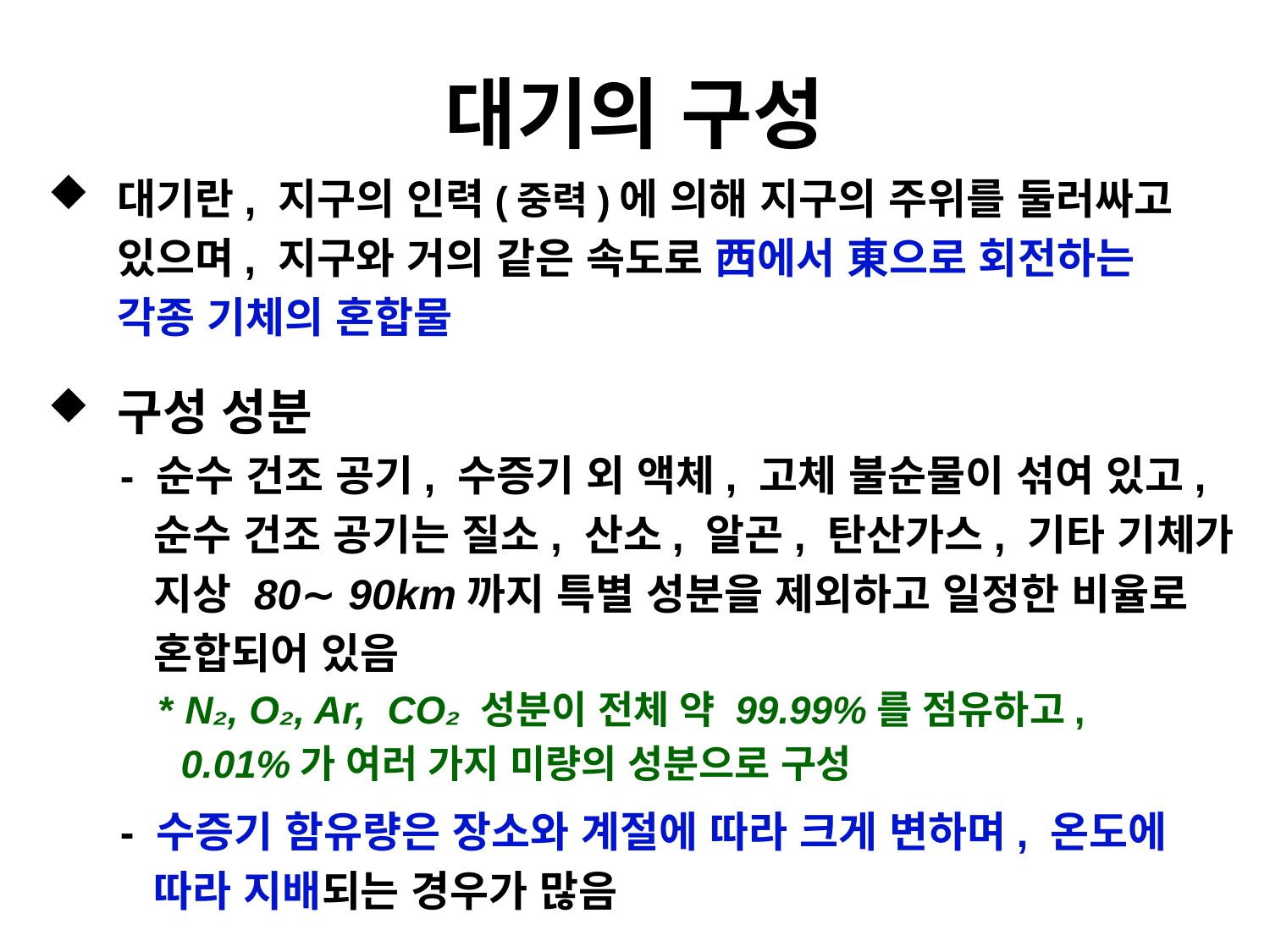

# 대기의 구성
 대기란, 지구의 인력(중력)에 의해 지구의 주위를 둘러싸고
     있으며, 지구와 거의 같은 속도로 西에서 東으로 회전하는
     각종 기체의 혼합물
 구성 성분
    - 순수 건조 공기, 수증기 외 액체, 고체 불순물이 섞여 있고,
      순수 건조 공기는 질소, 산소, 알곤, 탄산가스, 기타 기체가
      지상 80∼ 90km까지 특별 성분을 제외하고 일정한 비율로
      혼합되어 있음
        * N₂, O₂, Ar,  CO₂ 성분이 전체 약 99.99%를 점유하고,
          0.01%가 여러 가지 미량의 성분으로 구성
    - 수증기 함유량은 장소와 계절에 따라 크게 변하며, 온도에
      따라 지배되는 경우가 많음